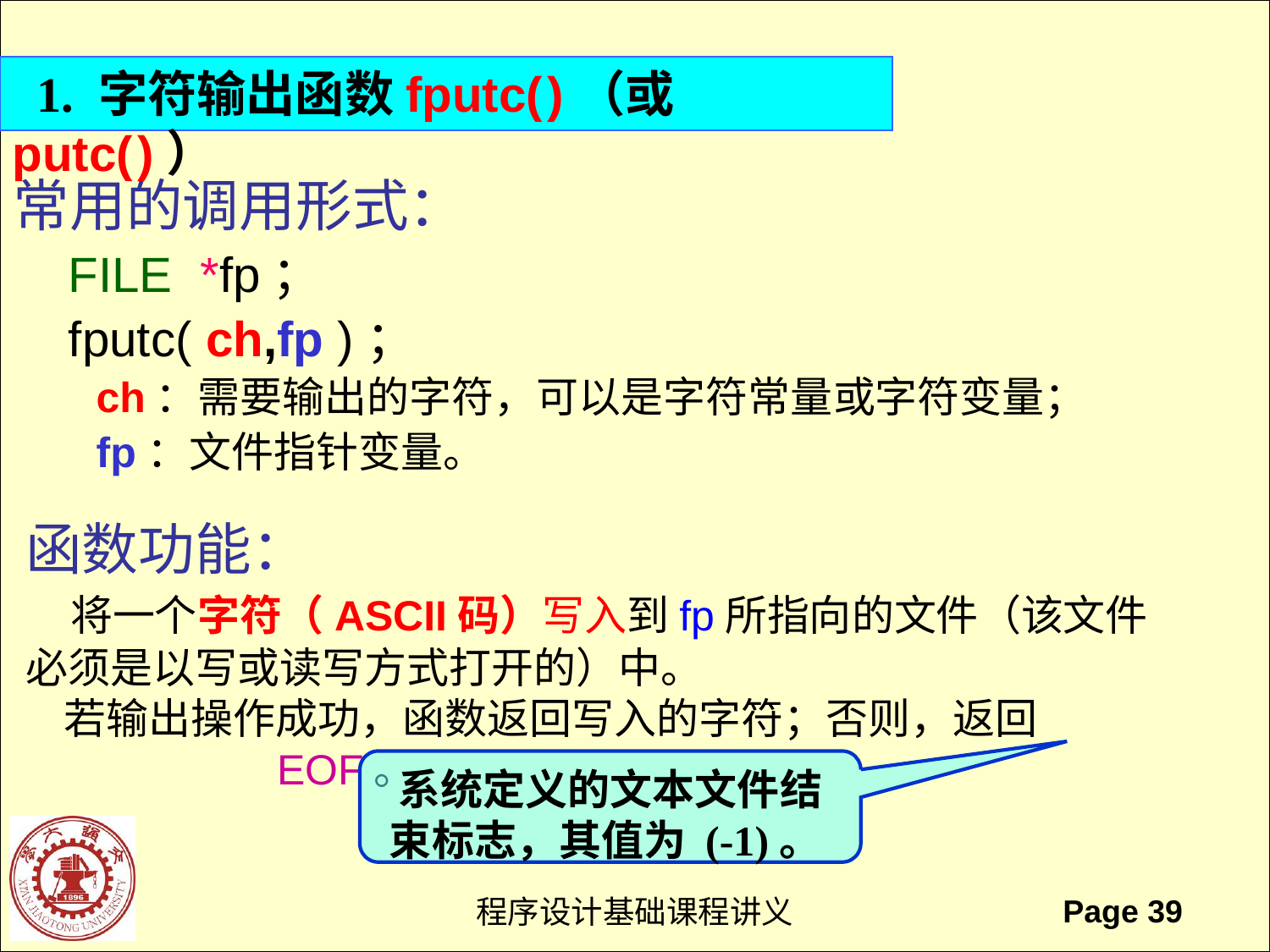

1. 字符输出函数fputc( )（或putc( )）
常用的调用形式：
    FILE  *fp；
    fputc( ch,fp )；
       ch：需要输出的字符，可以是字符常量或字符变量；
       fp：文件指针变量。
函数功能：
   将一个字符（ASCII码）写入到fp所指向的文件（该文件
必须是以写或读写方式打开的）中。
   若输出操作成功，函数返回写入的字符；否则，返回EOF。
系统定义的文本文件结束标志，其值为 (-1)。